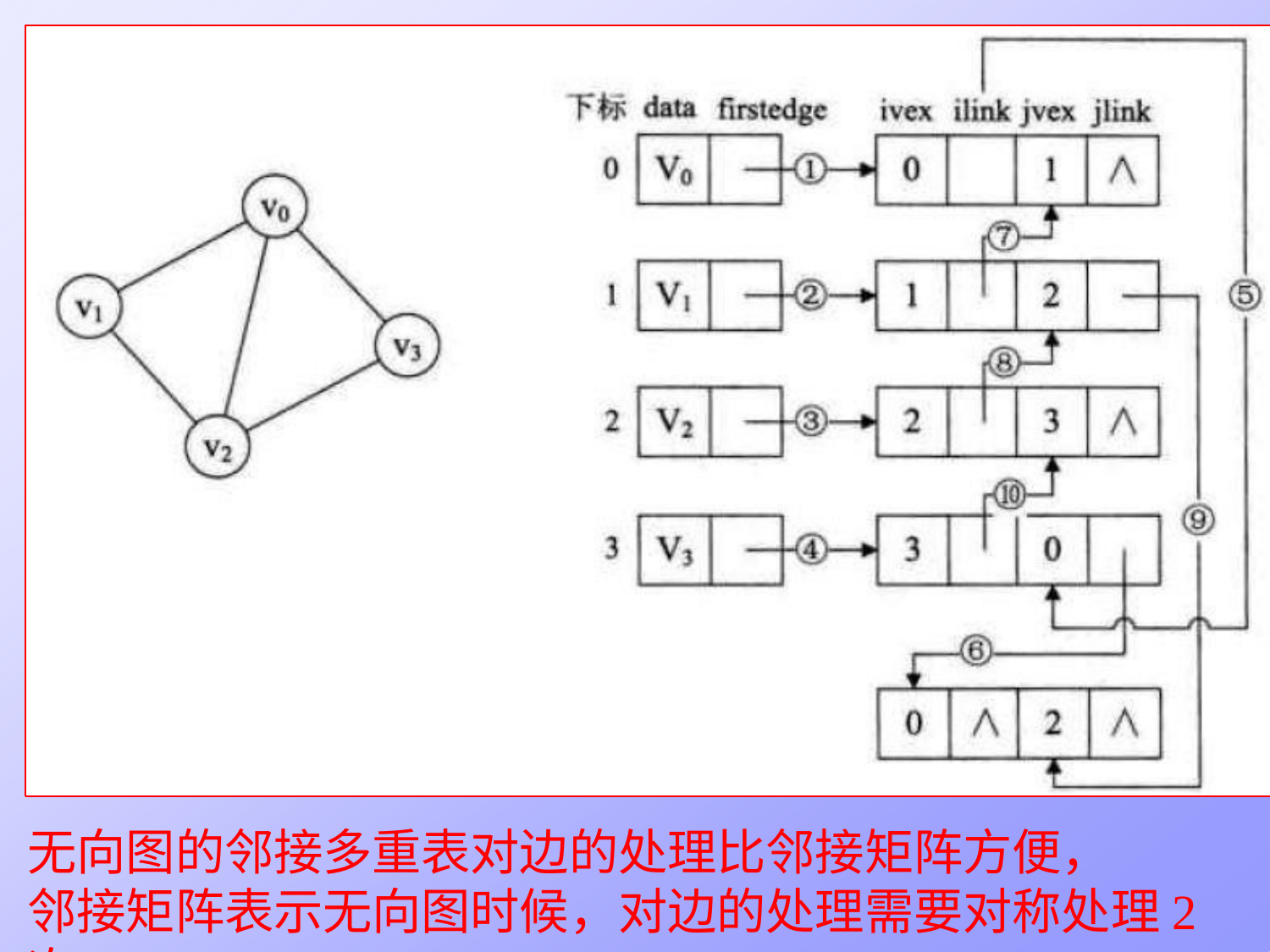

无向图的邻接多重表对边的处理比邻接矩阵方便，
邻接矩阵表示无向图时候，对边的处理需要对称处理2次